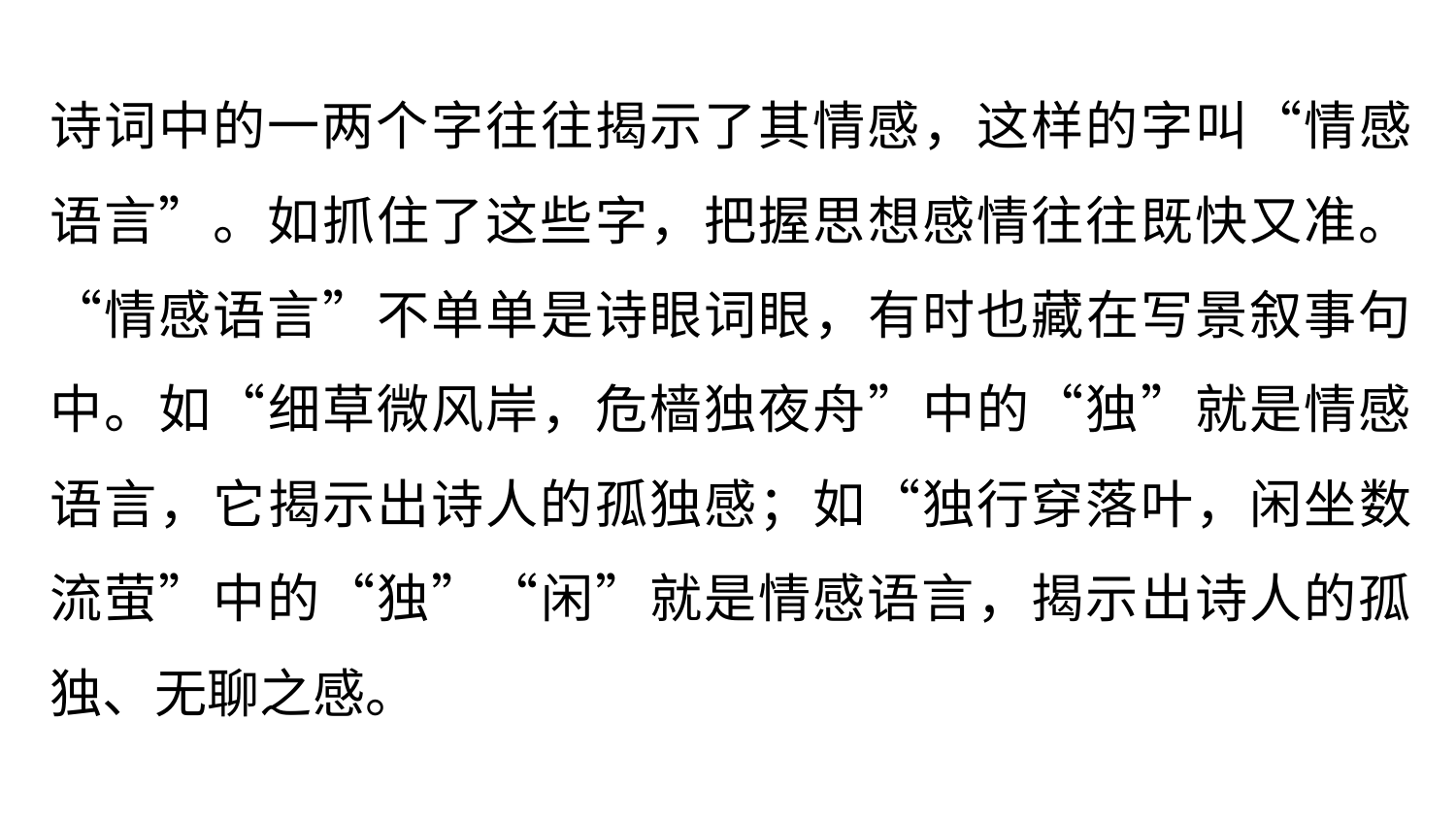

诗词中的一两个字往往揭示了其情感，这样的字叫“情感语言”。如抓住了这些字，把握思想感情往往既快又准。“情感语言”不单单是诗眼词眼，有时也藏在写景叙事句中。如“细草微风岸，危樯独夜舟”中的“独”就是情感语言，它揭示出诗人的孤独感；如“独行穿落叶，闲坐数流萤”中的“独”“闲”就是情感语言，揭示出诗人的孤独、无聊之感。